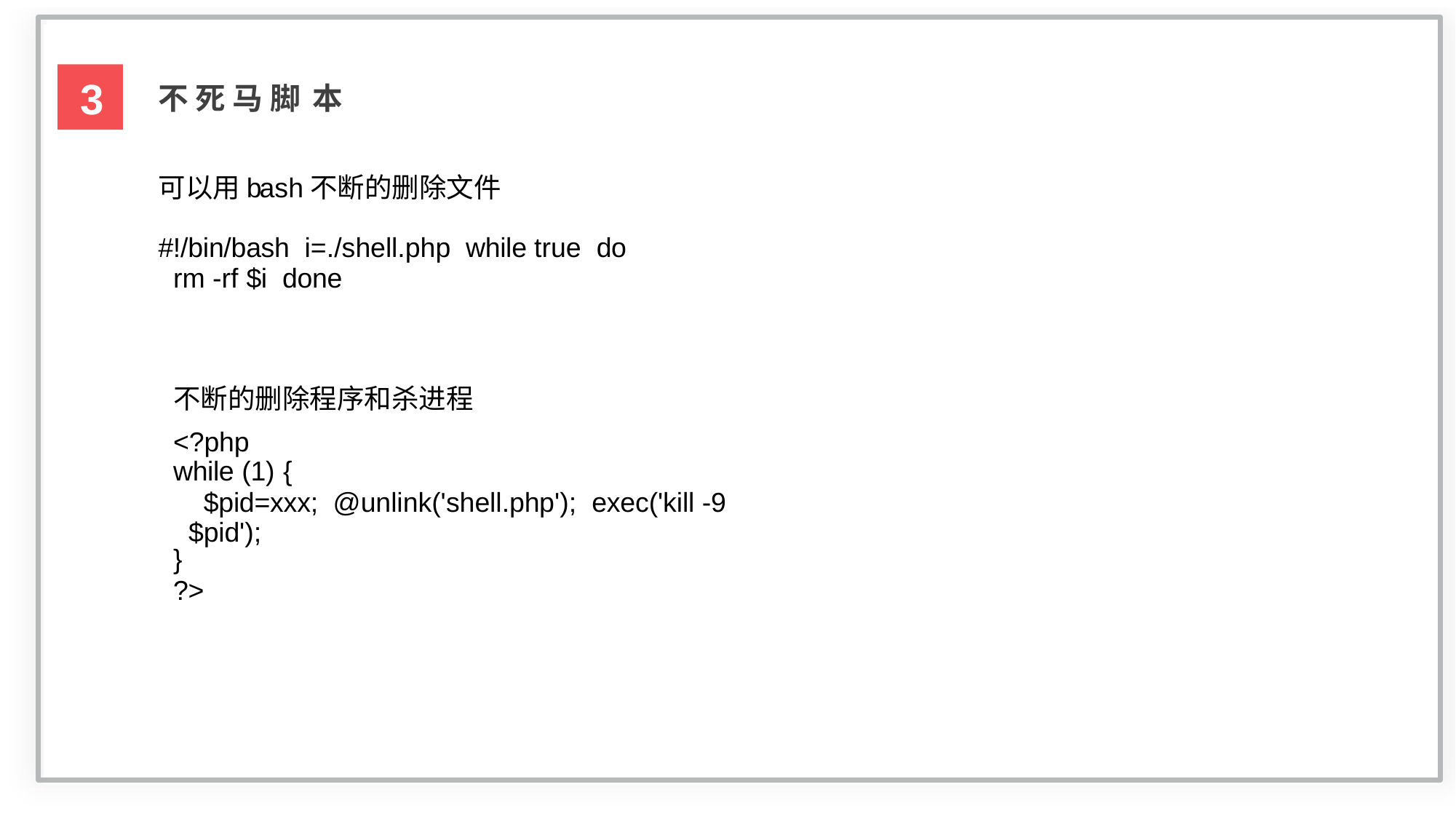

3
不 死 马 脚 本
可以用bash不断的删除文件
#!/bin/bash  i=./shell.php  while true  do
rm -rf $i  done

不断的删除程序和杀进程
<?php
while (1) {
$pid=xxx;  @unlink('shell.php');  exec('kill -9 $pid');
}
?>